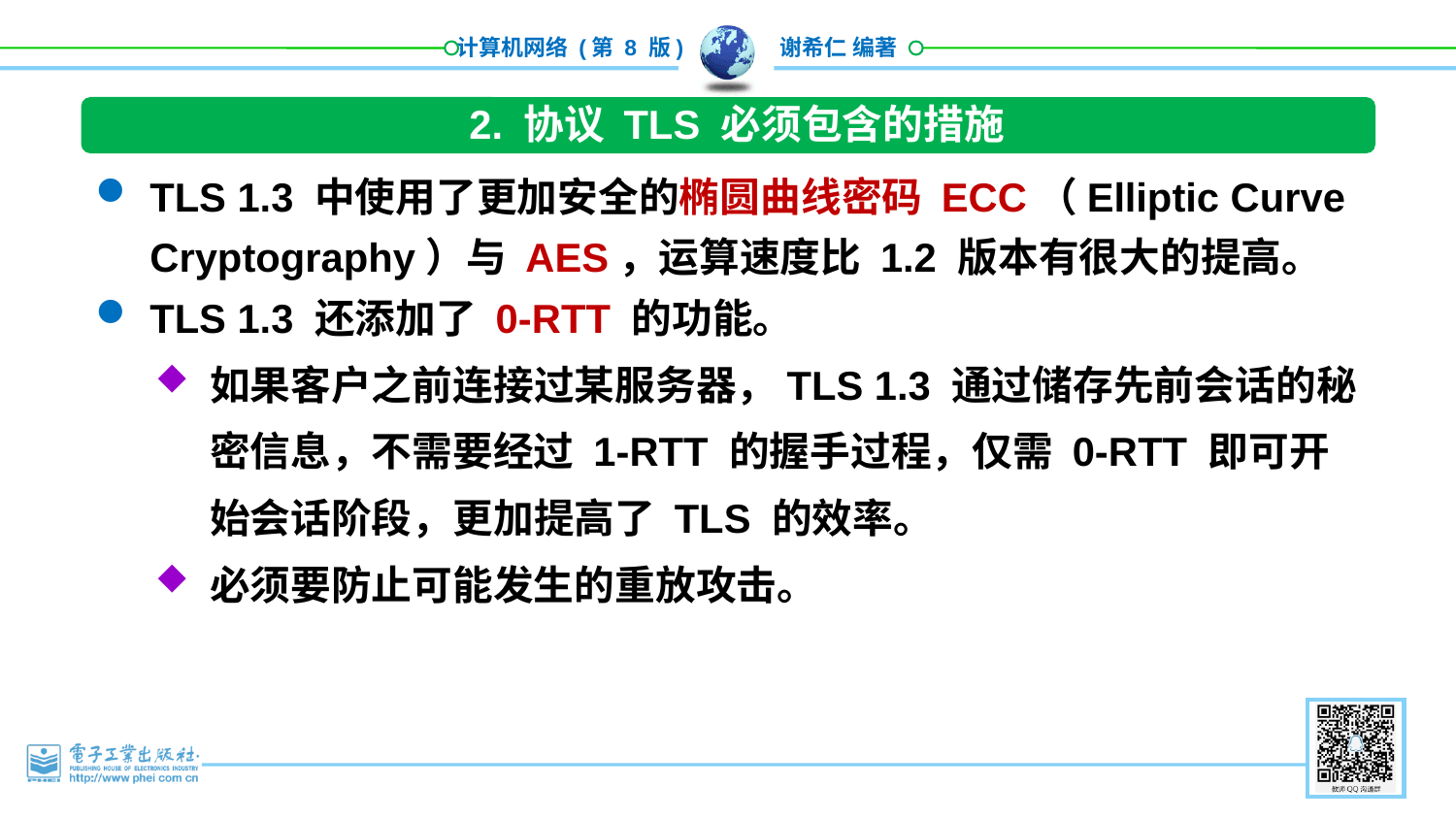

2. 协议 TLS 必须包含的措施

TLS 1.3 中使用了更加安全的椭圆曲线密码 ECC（Elliptic Curve Cryptography）与 AES，运算速度比 1.2 版本有很大的提高。
TLS 1.3 还添加了 0-RTT 的功能。
如果客户之前连接过某服务器，TLS 1.3 通过储存先前会话的秘密信息，不需要经过 1-RTT 的握手过程，仅需 0-RTT 即可开始会话阶段，更加提高了 TLS 的效率。
必须要防止可能发生的重放攻击。